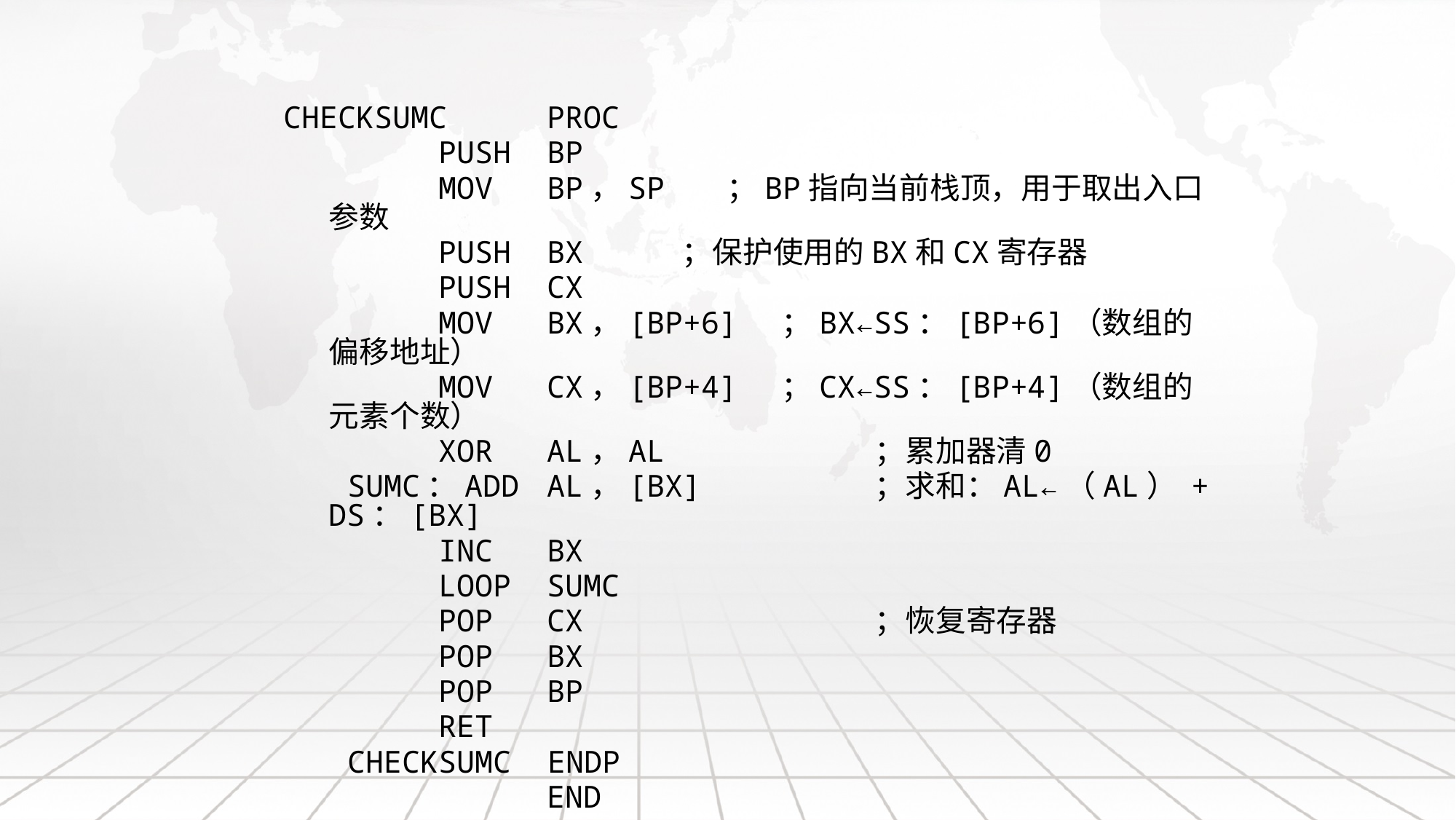

CHECKSUMC	PROC
         PUSH	BP
         MOV	BP，SP   ；BP指向当前栈顶，用于取出入口参数
         PUSH	BX     ；保护使用的BX和CX寄存器
         PUSH	CX
         MOV	BX，[BP+6]  ；BX←SS：[BP+6]（数组的偏移地址）
         MOV	CX，[BP+4]  ；CX←SS：[BP+4]（数组的元素个数）
         XOR	AL，AL       	；累加器清0
    SUMC：ADD	AL，[BX]     	；求和：AL←（AL） + DS：[BX]
         INC	BX
         LOOP	SUMC
         POP	CX          	；恢复寄存器
         POP	BX
         POP	BP
         RET
    CHECKSUMC  ENDP
    		END